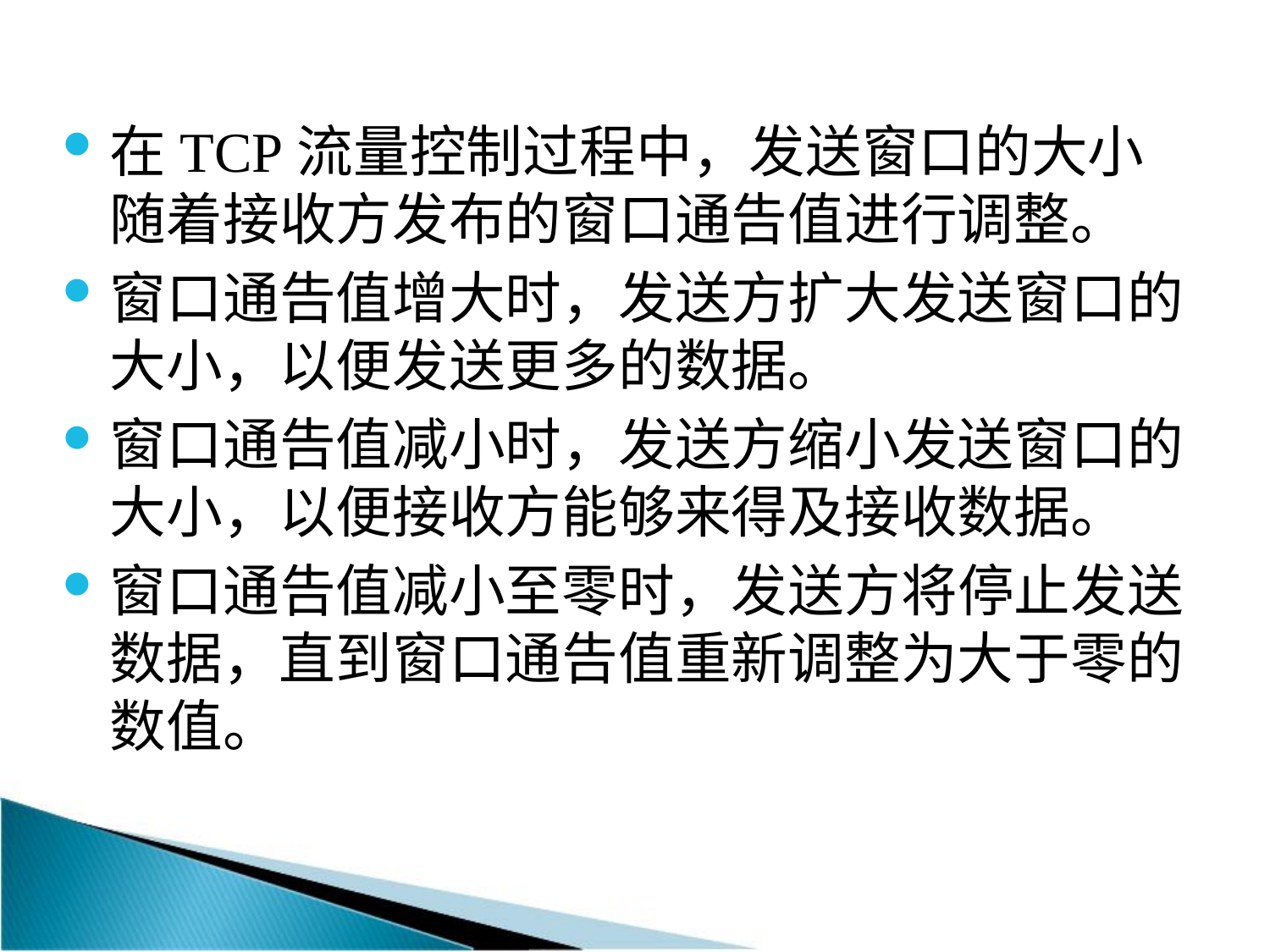

在TCP流量控制过程中，发送窗口的大小随着接收方发布的窗口通告值进行调整。
窗口通告值增大时，发送方扩大发送窗口的大小，以便发送更多的数据。
窗口通告值减小时，发送方缩小发送窗口的大小，以便接收方能够来得及接收数据。
窗口通告值减小至零时，发送方将停止发送数据，直到窗口通告值重新调整为大于零的数值。